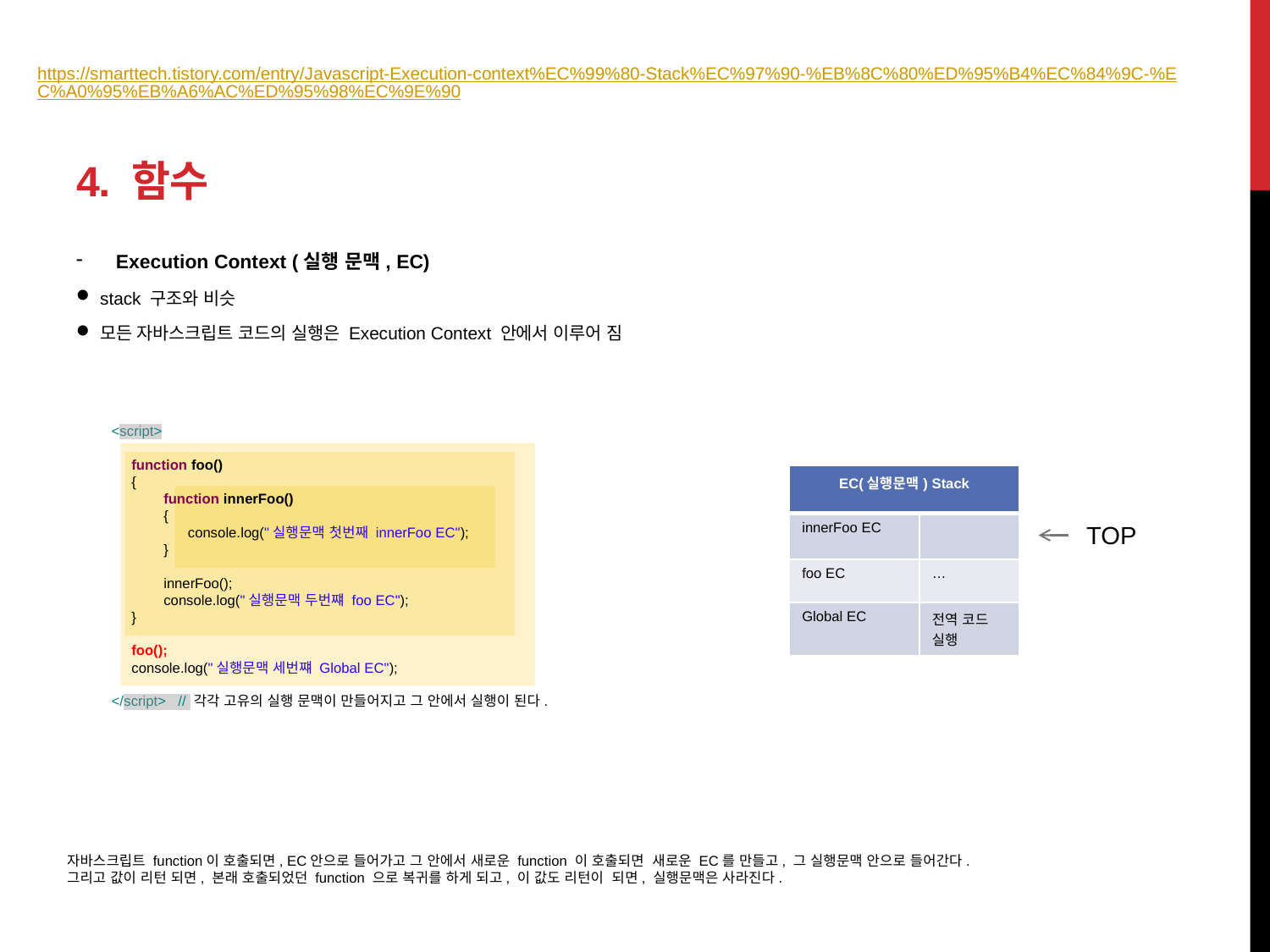

# 4. 함수
https://smarttech.tistory.com/entry/Javascript-Execution-context%EC%99%80-Stack%EC%97%90-%EB%8C%80%ED%95%B4%EC%84%9C-%EC%A0%95%EB%A6%AC%ED%95%98%EC%9E%90
Execution Context (실행 문맥, EC)
stack 구조와 비슷
모든 자바스크립트 코드의 실행은 Execution Context 안에서 이루어 짐

<script>

     function foo()
     {
             function innerFoo()
             {
                   console.log("실행문맥 첫번째 innerFoo EC");
             }

             innerFoo();
             console.log("실행문맥 두번쨰 foo EC");
     }

     foo();
     console.log("실행문맥 세번쨰 Global EC");

</script>   // 각각 고유의 실행 문맥이 만들어지고 그 안에서 실행이 된다.

| EC(실행문맥) Stack |  |
| --- | --- |
| innerFoo EC |  |
| foo EC | … |
| Global EC | 전역 코드 실행 |

TOP
자바스크립트 function이 호출되면, EC안으로 들어가고 그 안에서 새로운 function 이 호출되면  새로운 EC를 만들고, 그 실행문맥 안으로 들어간다.
그리고 값이 리턴 되면, 본래 호출되었던 function 으로 복귀를 하게 되고, 이 값도 리턴이  되면, 실행문맥은 사라진다.